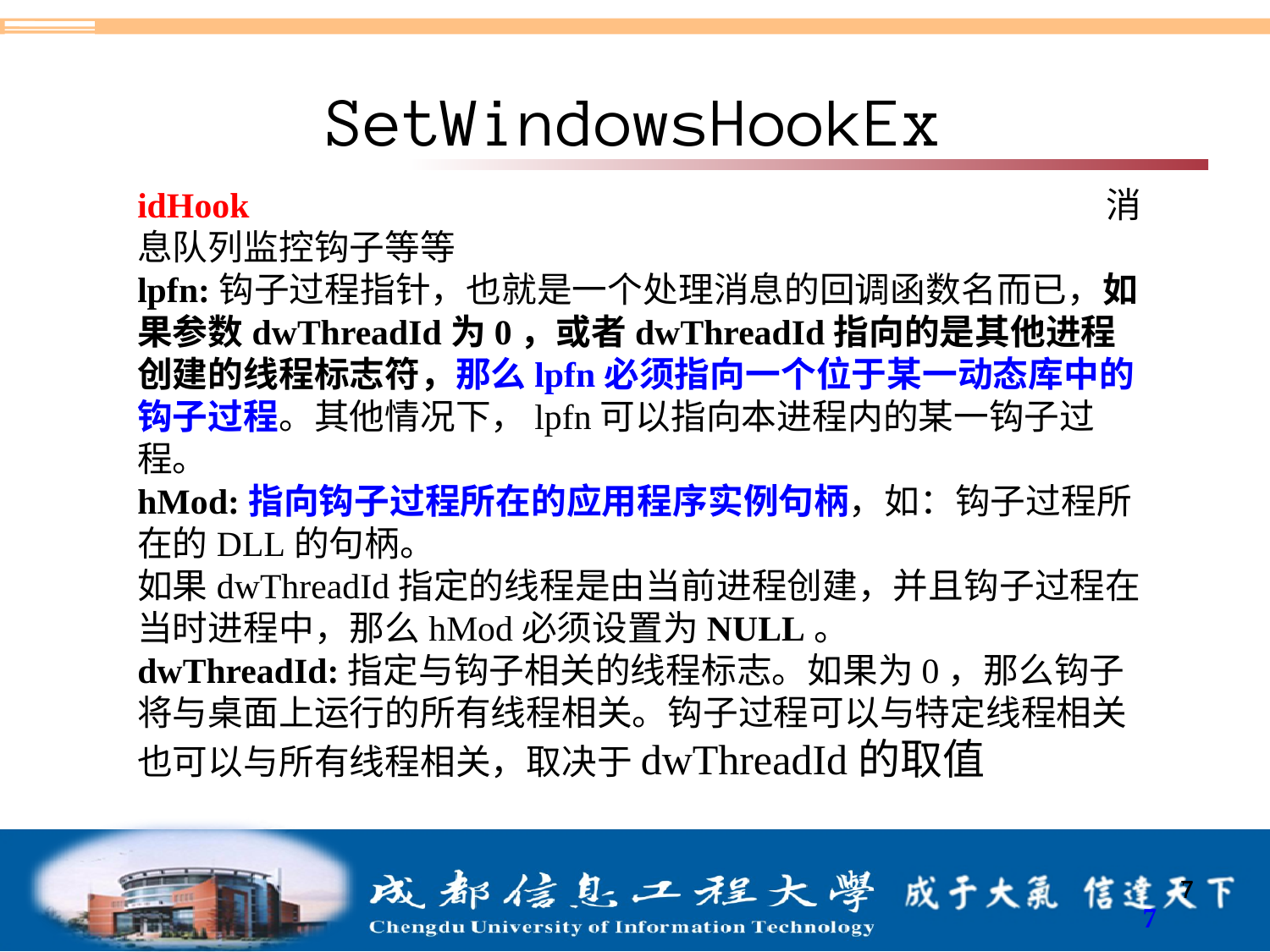

# SetWindowsHookEx
idHook：钩子过程类型，如：鼠标消息钩子、键盘消息钩子、消息队列监控钩子等等
lpfn:钩子过程指针，也就是一个处理消息的回调函数名而已，如果参数dwThreadId为0，或者dwThreadId指向的是其他进程创建的线程标志符，那么lpfn必须指向一个位于某一动态库中的钩子过程。其他情况下，lpfn可以指向本进程内的某一钩子过程。
hMod:指向钩子过程所在的应用程序实例句柄，如：钩子过程所在的DLL的句柄。
如果dwThreadId指定的线程是由当前进程创建，并且钩子过程在当时进程中，那么hMod必须设置为NULL。
dwThreadId:指定与钩子相关的线程标志。如果为0，那么钩子将与桌面上运行的所有线程相关。钩子过程可以与特定线程相关也可以与所有线程相关，取决于dwThreadId的取值
7